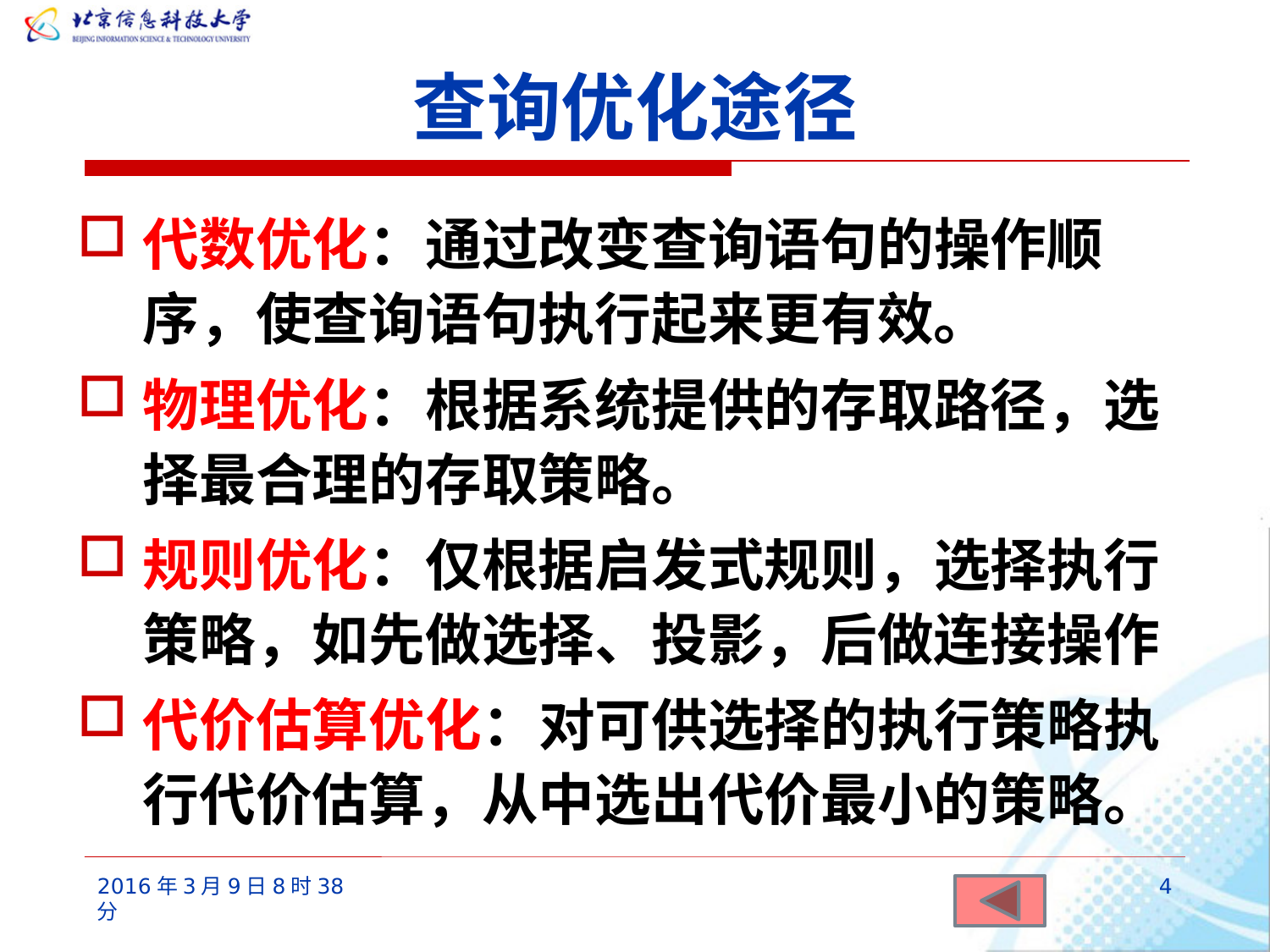

# 查询优化途径
代数优化：通过改变查询语句的操作顺序，使查询语句执行起来更有效。
物理优化：根据系统提供的存取路径，选择最合理的存取策略。
规则优化：仅根据启发式规则，选择执行策略，如先做选择、投影，后做连接操作
代价估算优化：对可供选择的执行策略执行代价估算，从中选出代价最小的策略。
2016年3月9日8时38分
4